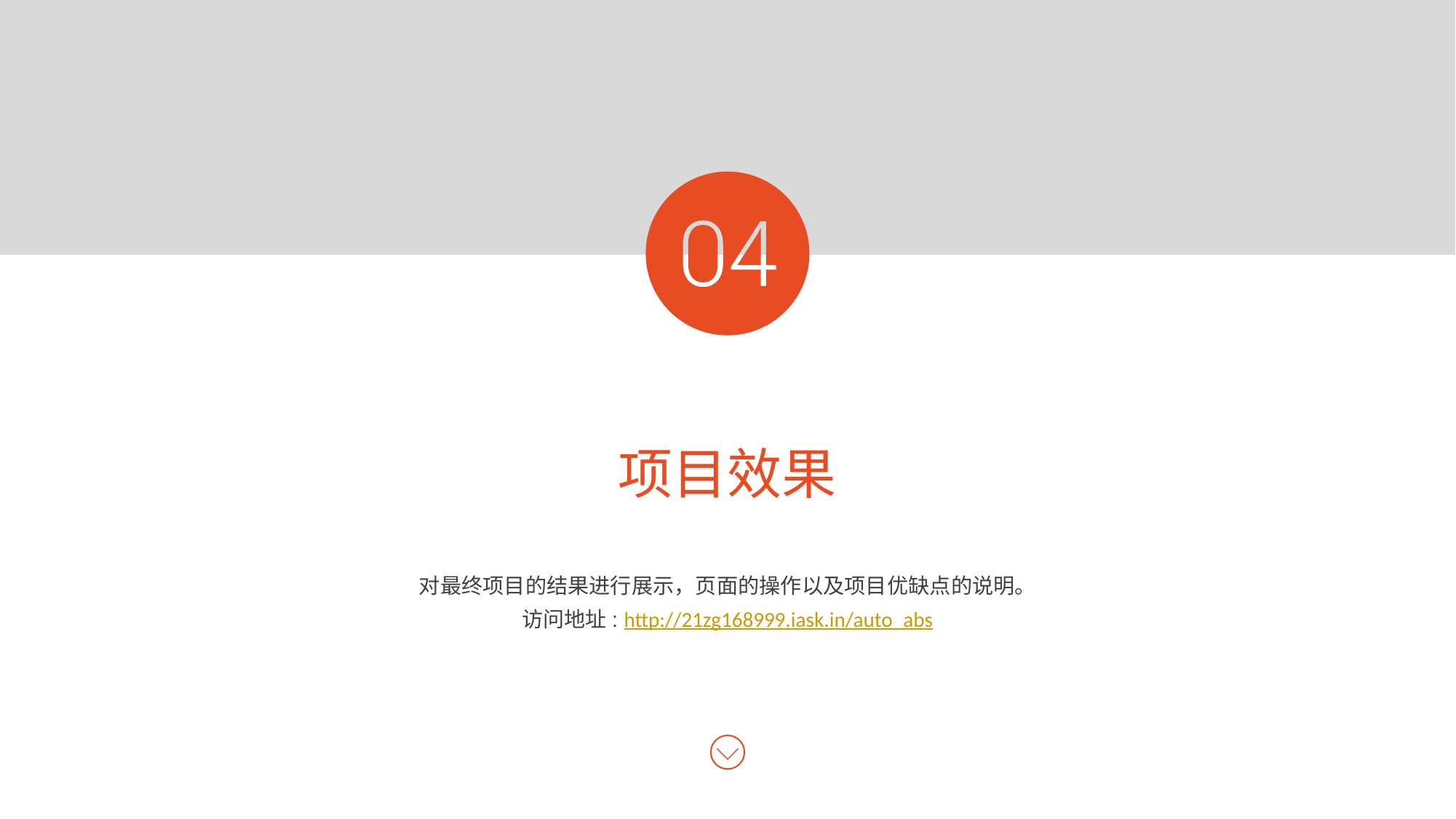

项目效果
对最终项目的结果进行展示，页面的操作以及项目优缺点的说明。
访问地址: http://21zg168999.iask.in/auto_abs